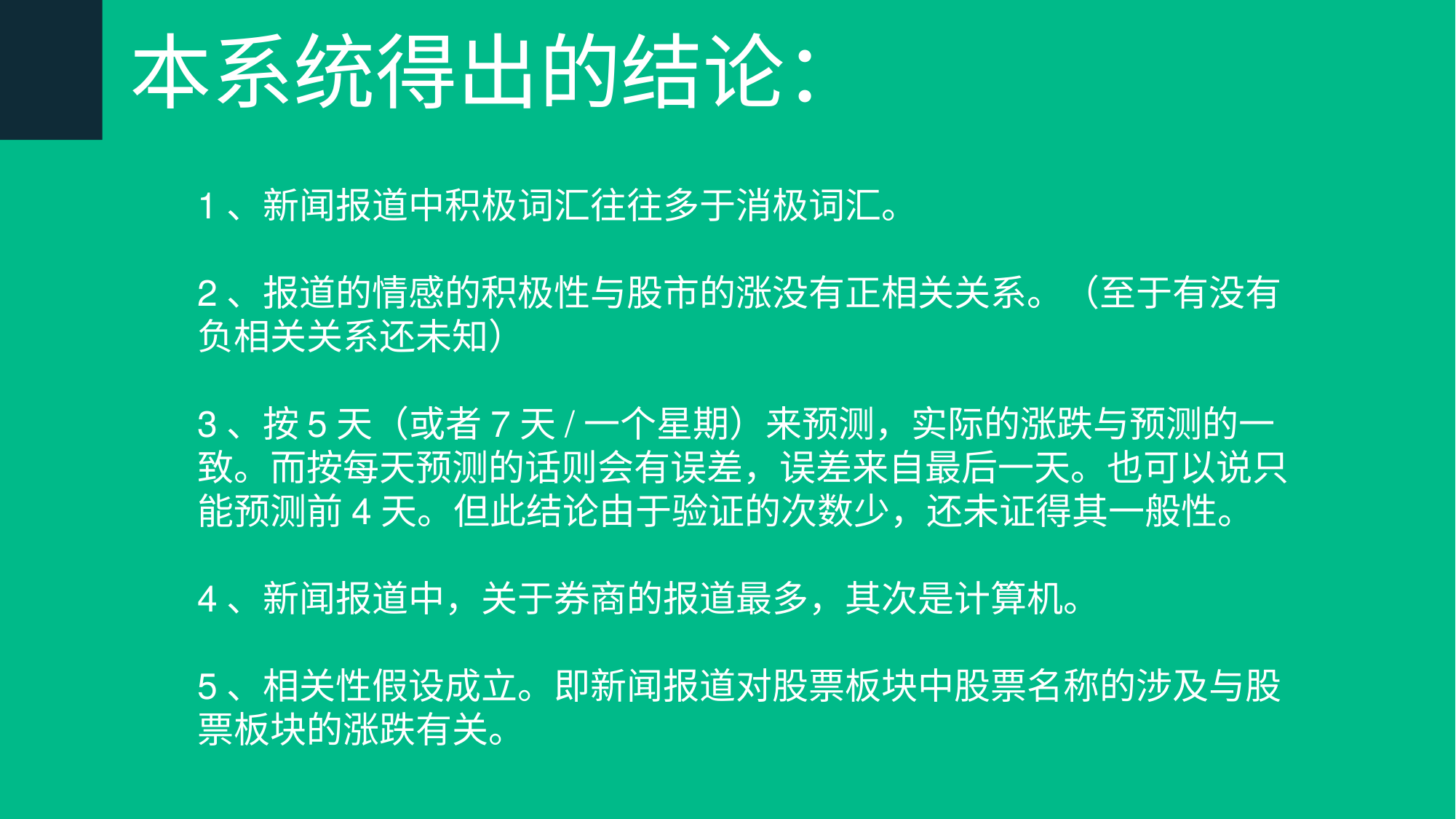

本系统得出的结论：
1、新闻报道中积极词汇往往多于消极词汇。

2、报道的情感的积极性与股市的涨没有正相关关系。（至于有没有负相关关系还未知）

3、按5天（或者7天/一个星期）来预测，实际的涨跌与预测的一致。而按每天预测的话则会有误差，误差来自最后一天。也可以说只能预测前4天。但此结论由于验证的次数少，还未证得其一般性。

4、新闻报道中，关于券商的报道最多，其次是计算机。

5、相关性假设成立。即新闻报道对股票板块中股票名称的涉及与股票板块的涨跌有关。